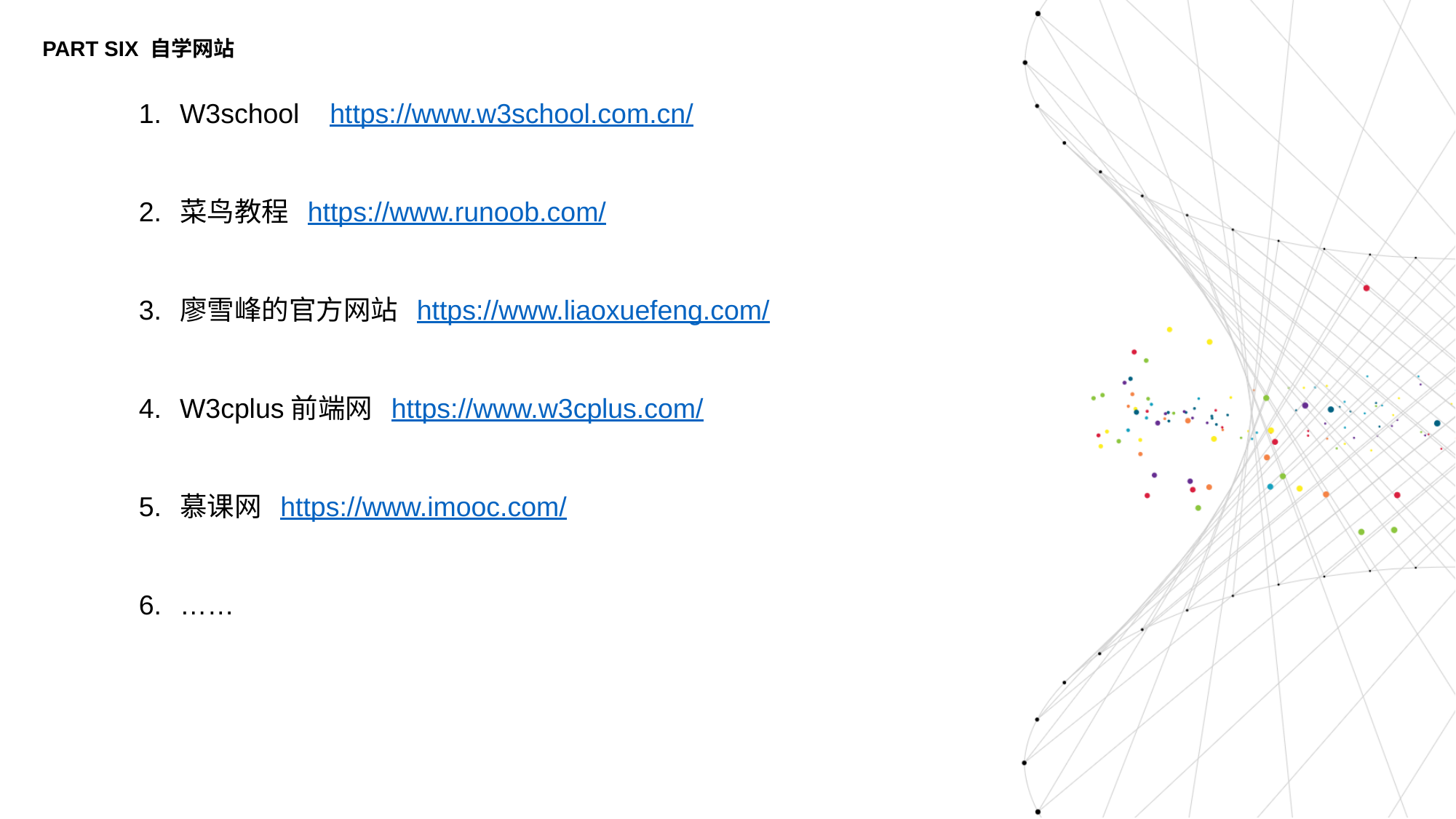

PART SIX 自学网站
W3school    https://www.w3school.com.cn/

菜鸟教程  https://www.runoob.com/

廖雪峰的官方网站  https://www.liaoxuefeng.com/

W3cplus前端网  https://www.w3cplus.com/

慕课网  https://www.imooc.com/

……